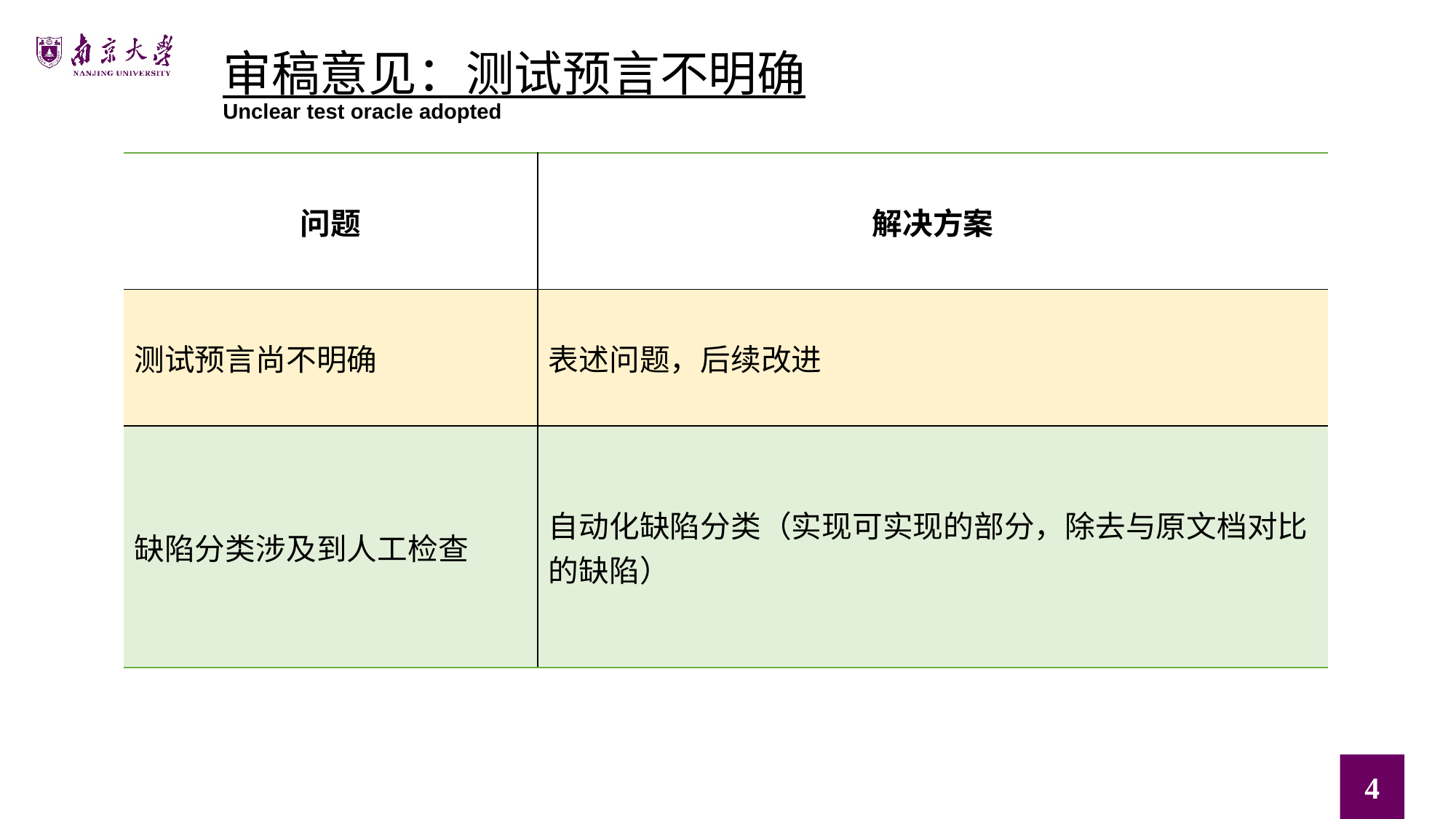

审稿意见：测试预言不明确
Unclear test oracle adopted
| 问题 | 解决方案 |
| --- | --- |
| 测试预言尚不明确 | 表述问题，后续改进 |
| 缺陷分类涉及到人工检查 | 自动化缺陷分类（实现可实现的部分，除去与原文档对比的缺陷） |
4